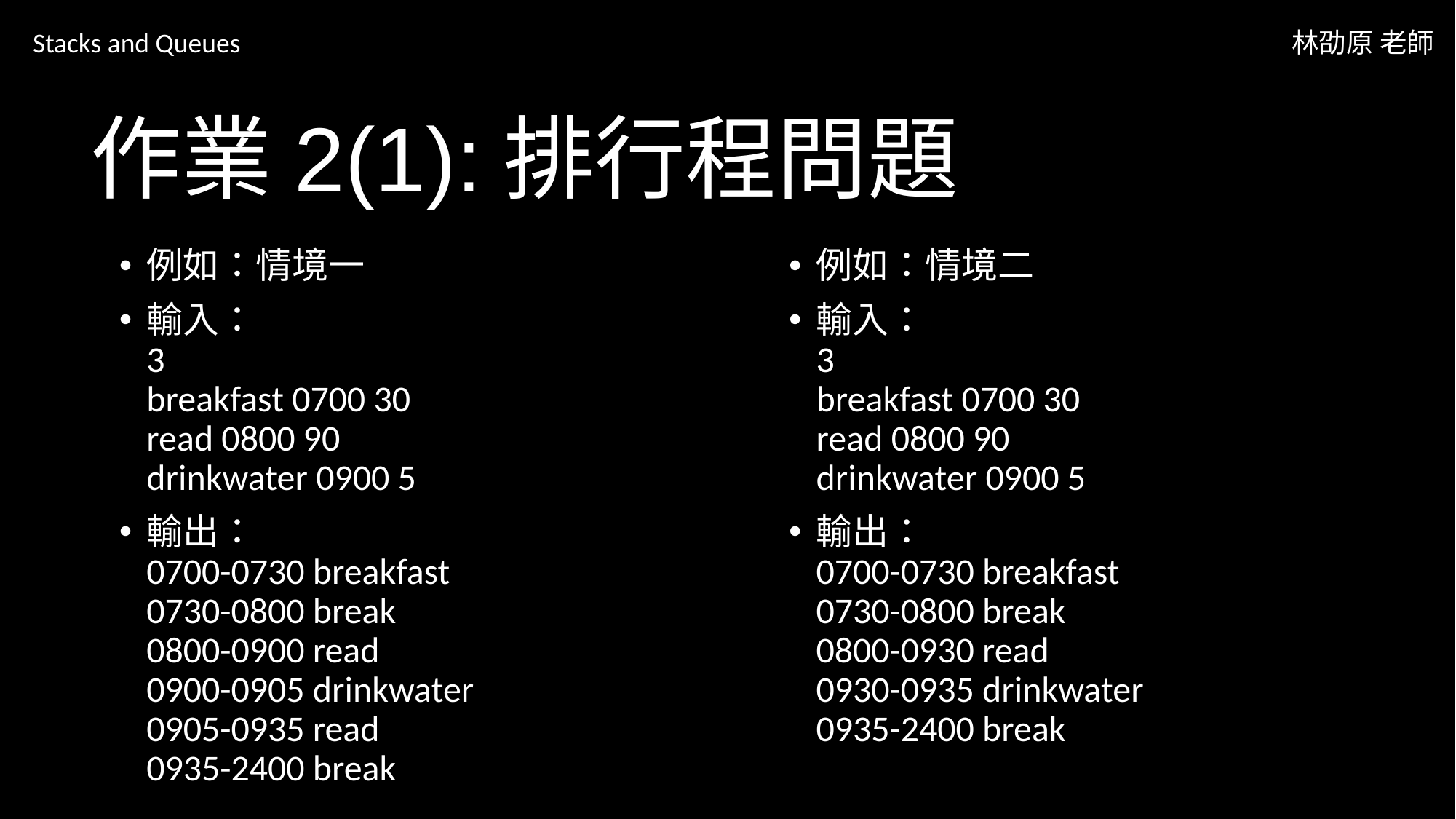

Stacks and Queues
林劭原 老師
# 作業2(1):排行程問題
例如：情境一
輸入：
3
breakfast 0700 30
read 0800 90
drinkwater 0900 5
輸出：
0700-0730 breakfast
0730-0800 break
0800-0900 read
0900-0905 drinkwater
0905-0935 read
0935-2400 break
例如：情境二
輸入：
3
breakfast 0700 30
read 0800 90
drinkwater 0900 5
輸出：
0700-0730 breakfast
0730-0800 break
0800-0930 read
0930-0935 drinkwater
0935-2400 break